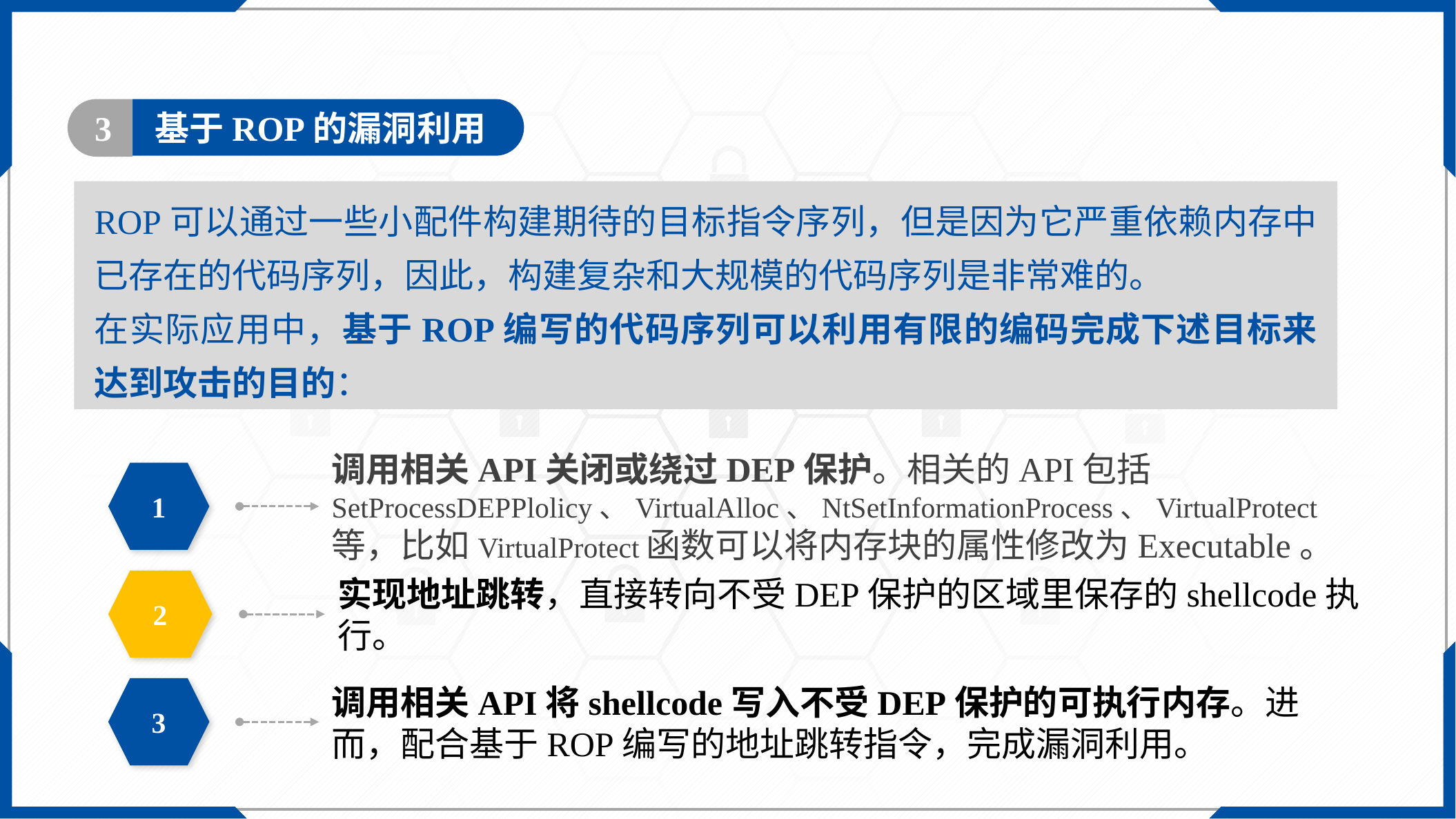

3
基于ROP的漏洞利用
ROP可以通过一些小配件构建期待的目标指令序列，但是因为它严重依赖内存中已存在的代码序列，因此，构建复杂和大规模的代码序列是非常难的。
在实际应用中，基于ROP编写的代码序列可以利用有限的编码完成下述目标来达到攻击的目的：
调用相关API关闭或绕过DEP保护。相关的API包括SetProcessDEPPlolicy、VirtualAlloc、NtSetInformationProcess、VirtualProtect等，比如VirtualProtect函数可以将内存块的属性修改为Executable。
1
实现地址跳转，直接转向不受DEP保护的区域里保存的shellcode执行。
2
调用相关API将shellcode写入不受DEP保护的可执行内存。进而，配合基于ROP编写的地址跳转指令，完成漏洞利用。
3